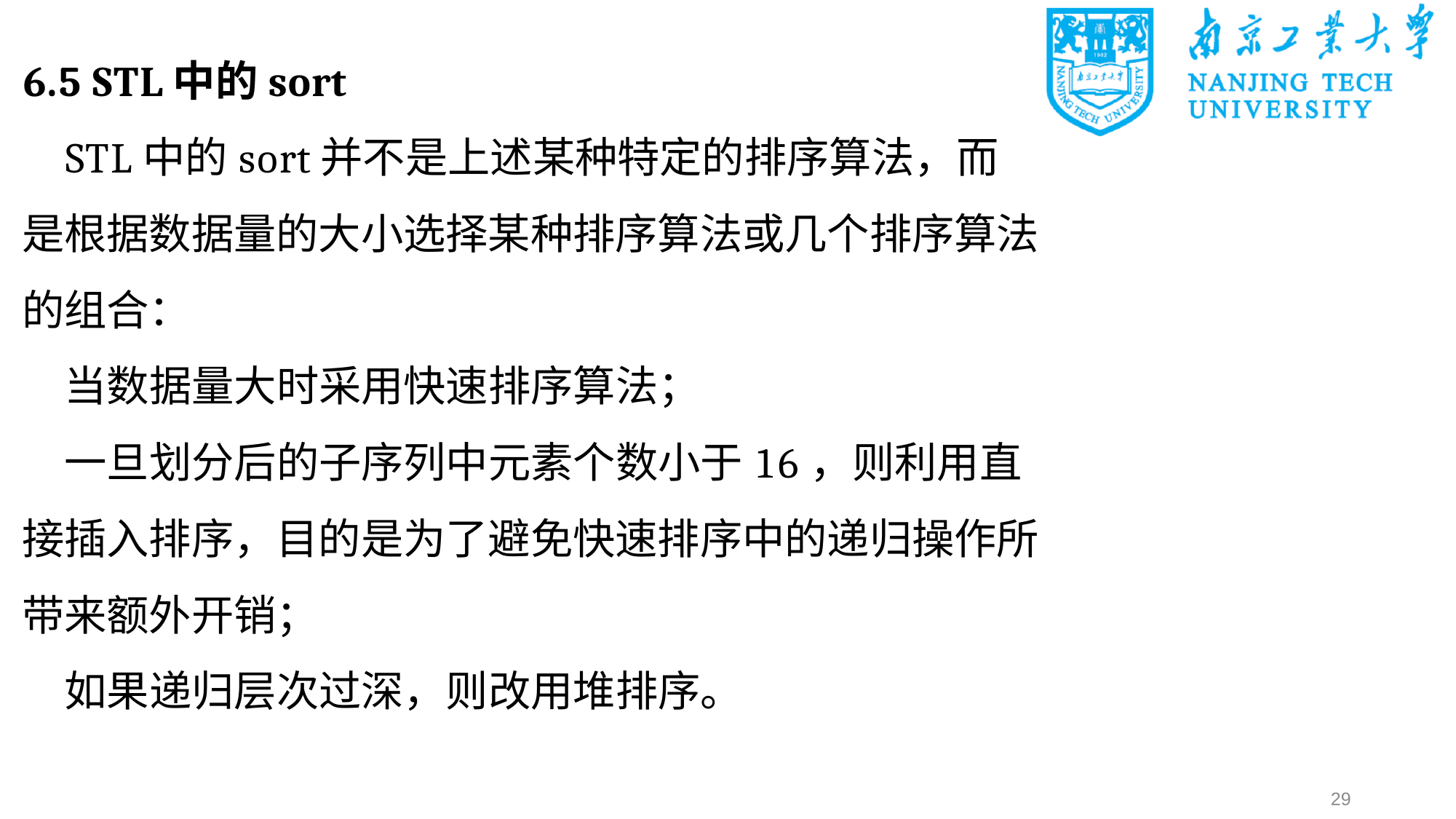

6.5 STL中的sort
STL中的sort并不是上述某种特定的排序算法，而是根据数据量的大小选择某种排序算法或几个排序算法的组合：
当数据量大时采用快速排序算法；
一旦划分后的子序列中元素个数小于16，则利用直接插入排序，目的是为了避免快速排序中的递归操作所带来额外开销；
如果递归层次过深，则改用堆排序。
29